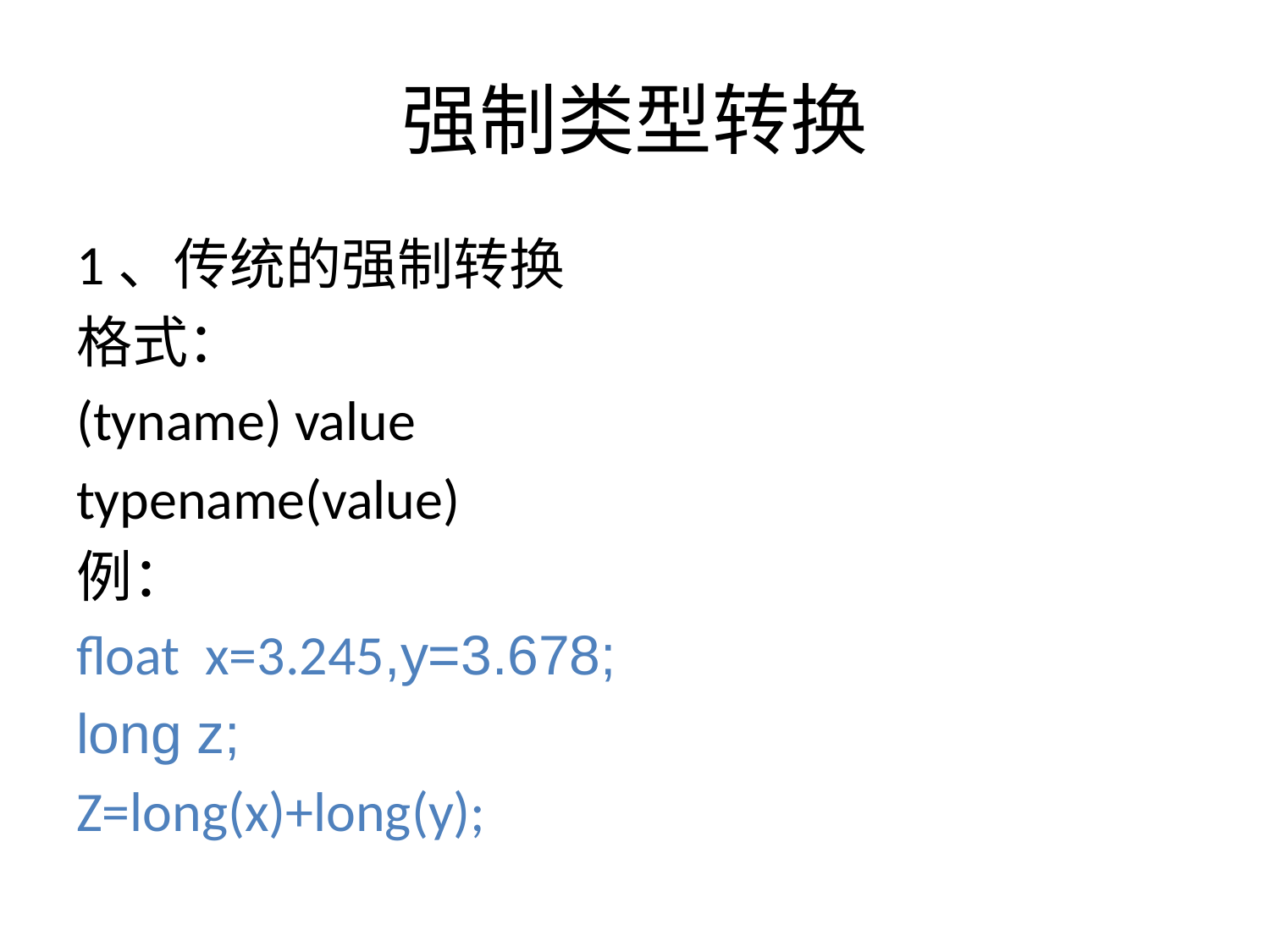

# 强制类型转换
1、传统的强制转换
格式：
(tyname) value
typename(value)
例：
float  x=3.245,y=3.678;
long z;
Z=long(x)+long(y);